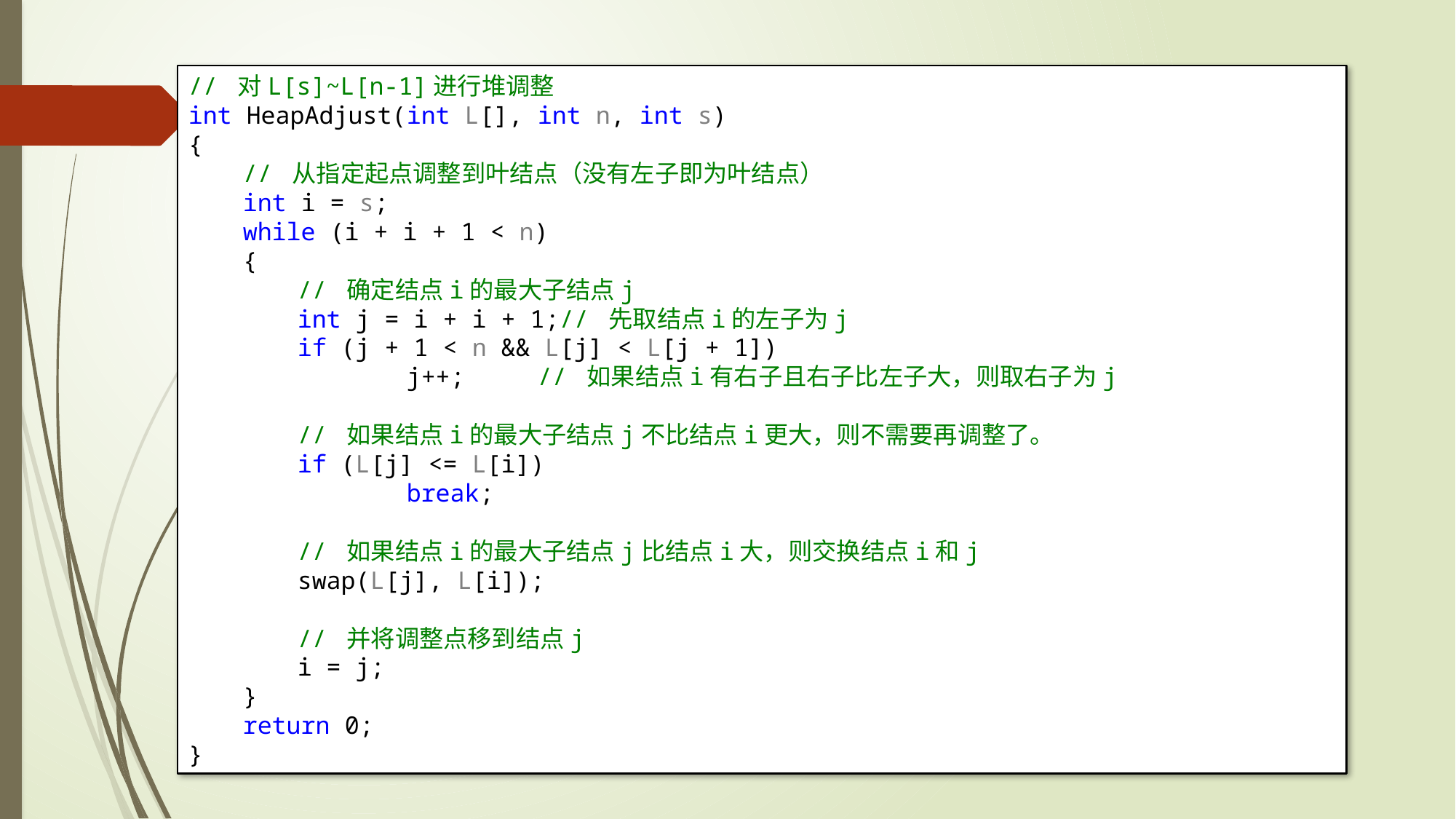

// 对L[s]~L[n-1]进行堆调整
int HeapAdjust(int L[], int n, int s)
{
// 从指定起点调整到叶结点（没有左子即为叶结点）
int i = s;
while (i + i + 1 < n)
{
// 确定结点i的最大子结点j
int j = i + i + 1;// 先取结点i的左子为j
if (j + 1 < n && L[j] < L[j + 1])
	j++;     // 如果结点i有右子且右子比左子大，则取右子为j

// 如果结点i的最大子结点j不比结点i更大，则不需要再调整了。
if (L[j] <= L[i])
	break;

// 如果结点i的最大子结点j比结点i大，则交换结点i和j
swap(L[j], L[i]);

// 并将调整点移到结点j
i = j;
}
return 0;
}